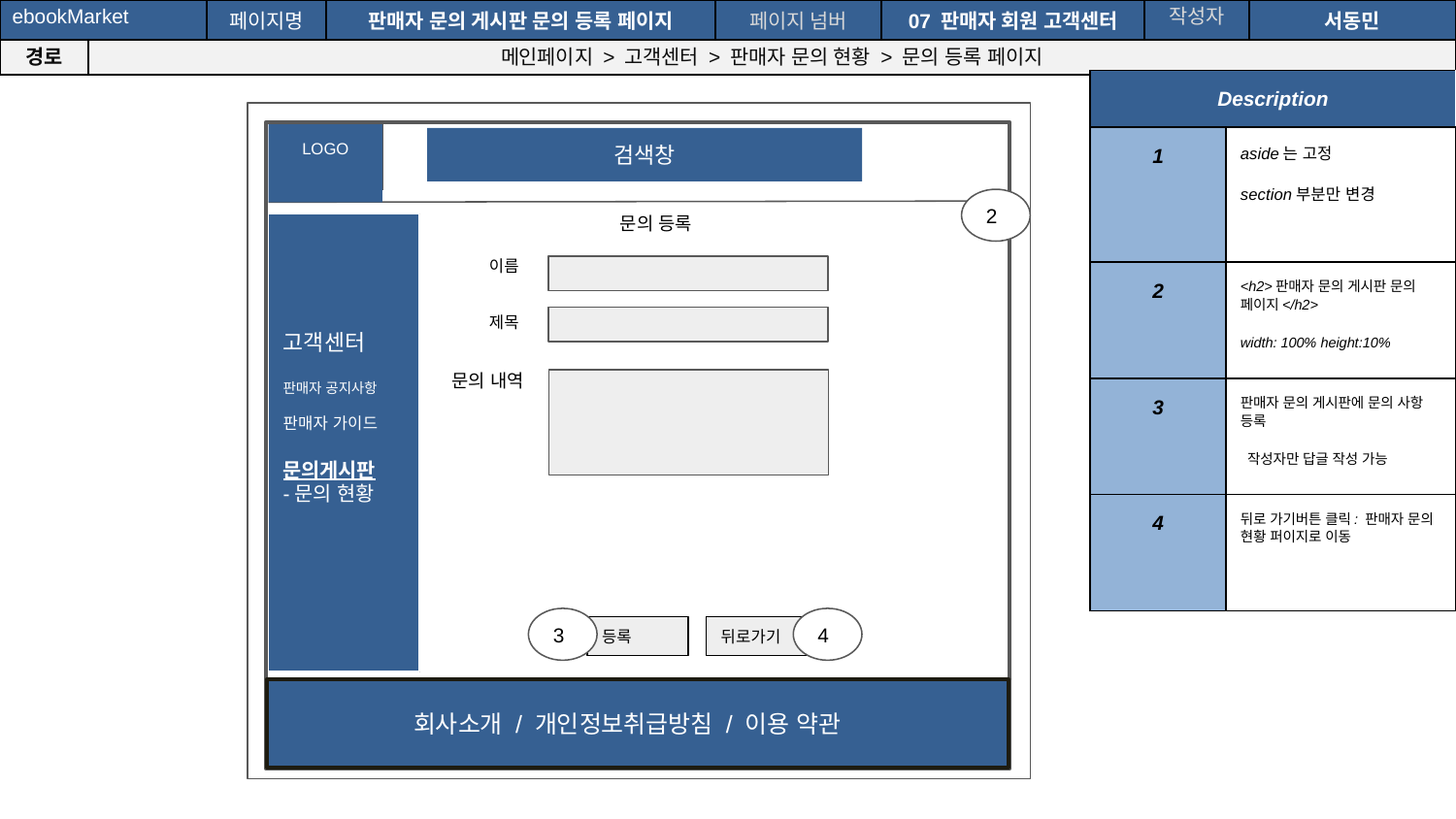

| ebookMarket |  | 페이지명 | 판매자 문의 게시판 문의 등록 페이지 | 페이지 넘버 | 07 판매자 회원 고객센터 | 작성자 | 서동민 |
| --- | --- | --- | --- | --- | --- | --- | --- |
| 경로 | 메인페이지 > 고객센터 > 판매자 문의 현황 > 문의 등록 페이지 |  |  |  |  |  |  |
| Description |  |
| --- | --- |
| 1 | aside는 고정 section부분만 변경 |
| 2 | <h2>판매자 문의 게시판 문의 페이지</h2> width: 100% height:10% |
| 3 | 판매자 문의 게시판에 문의 사항 등록 작성자만 답글 작성 가능 |
| 4 | 뒤로 가기버튼 클릭: 판매자 문의 현황 퍼이지로 이동 |

LOGO
검색창

2
문의 등록

고객센터

판매자 공지사항

판매자 가이드

문의게시판
-문의 현황

이름

제목

문의 내역

3
4
등록
뒤로가기
회사소개 / 개인정보취급방침 / 이용 약관